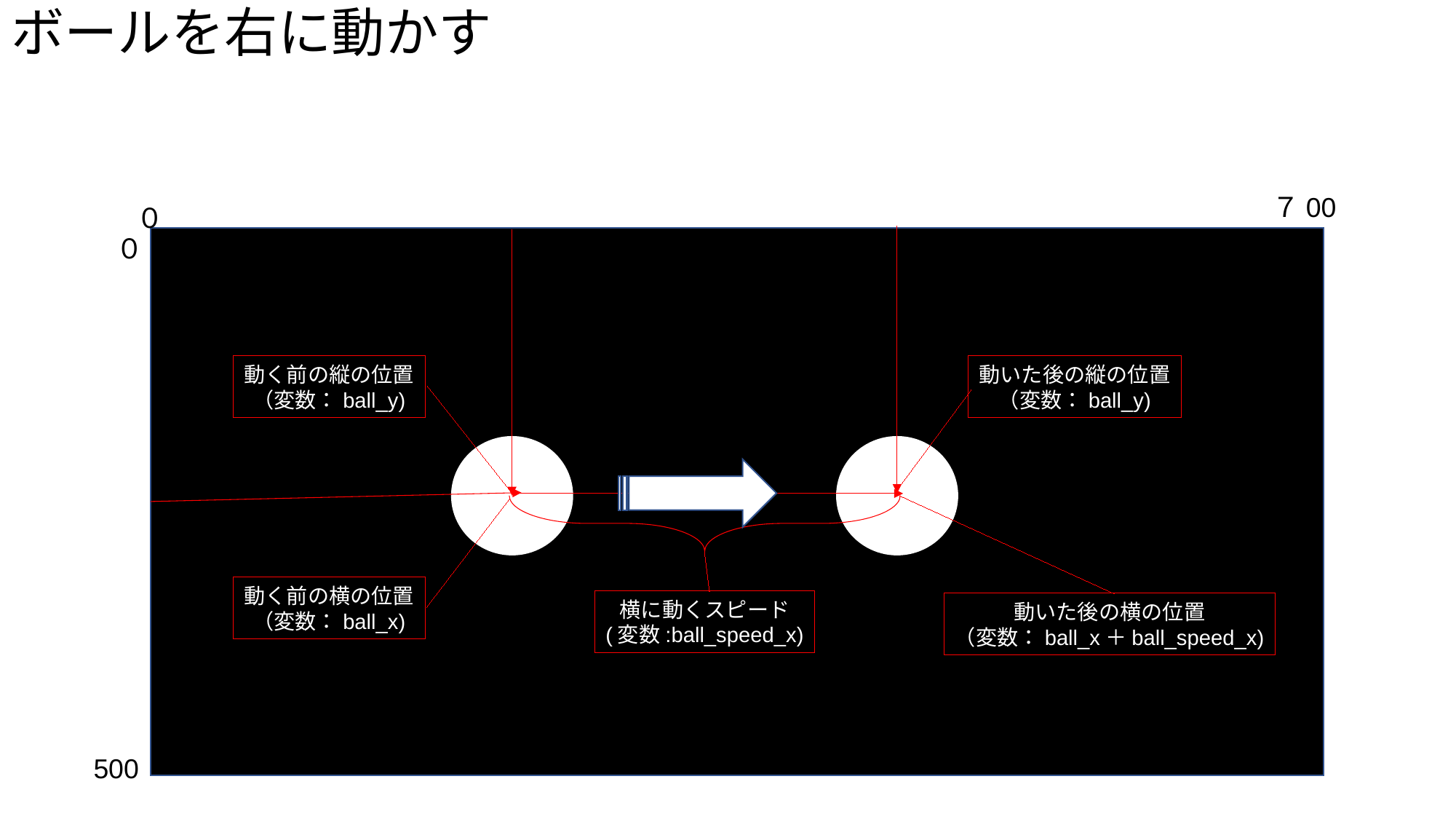

ボールを右に動かす
７00
０
０

動く前の縦の位置
（変数：ball_y)
動いた後の縦の位置
（変数：ball_y)

動く前の横の位置
（変数：ball_x)
横に動くスピード
(変数:ball_speed_x)
動いた後の横の位置
（変数：ball_x＋ball_speed_x)
500